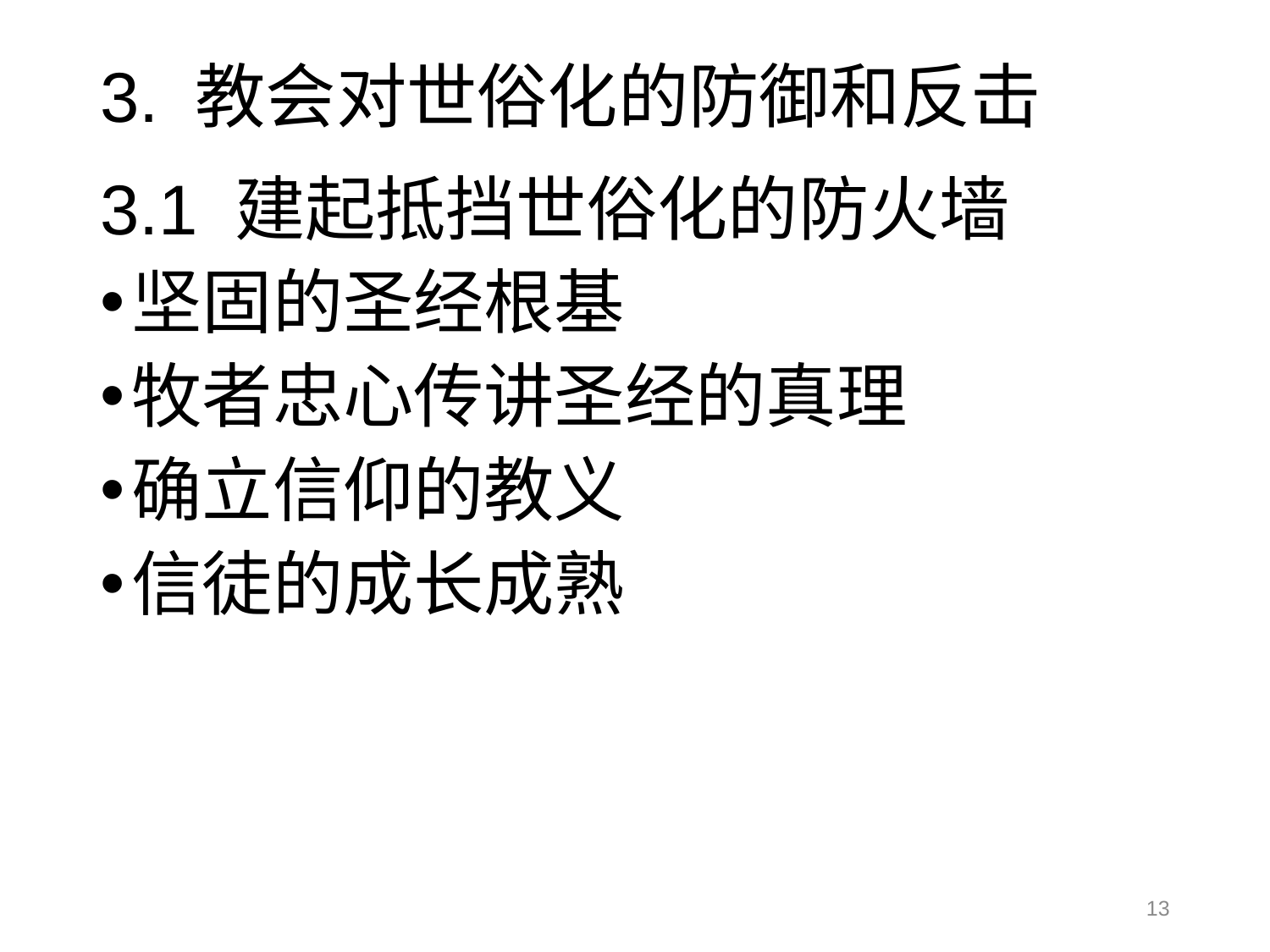

# 3. 教会对世俗化的防御和反击
3.1 建起抵挡世俗化的防火墙
坚固的圣经根基
牧者忠心传讲圣经的真理
确立信仰的教义
信徒的成长成熟

13